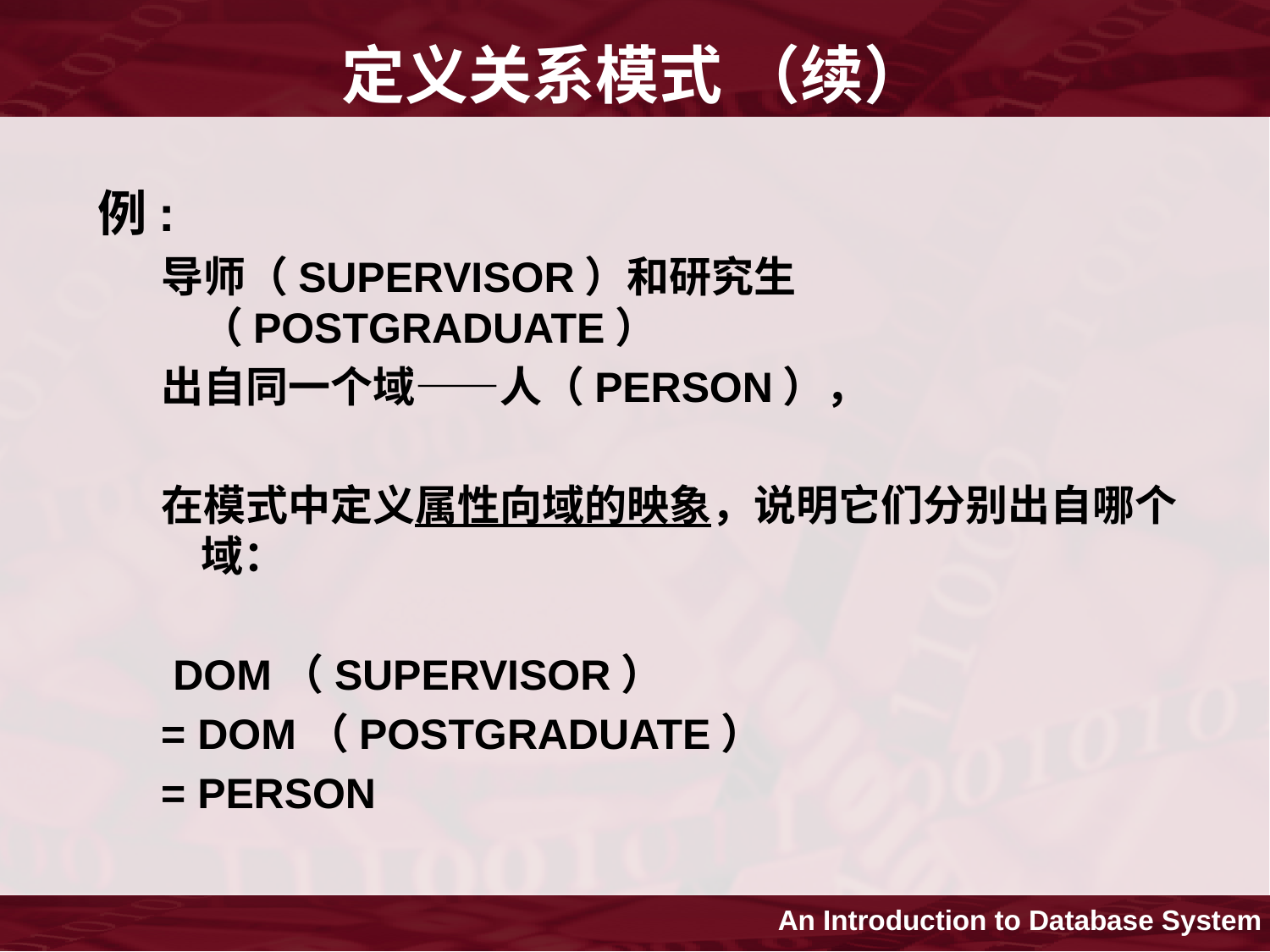

# 定义关系模式 （续）
例:
导师（SUPERVISOR）和研究生（POSTGRADUATE）
出自同一个域——人（PERSON），

在模式中定义属性向域的映象，说明它们分别出自哪个域：

 DOM（SUPERVISOR）
= DOM（POSTGRADUATE）
= PERSON